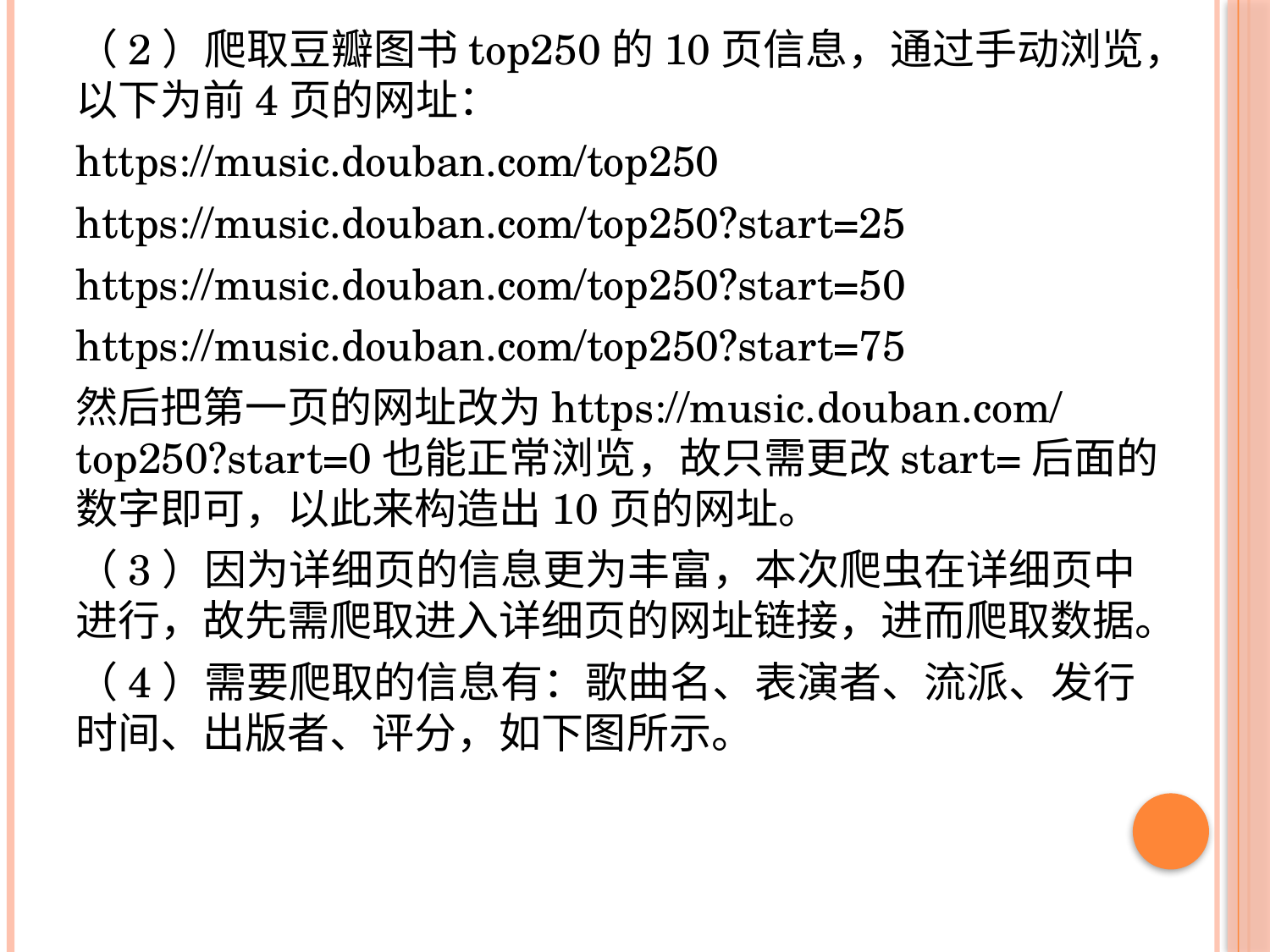

（2）爬取豆瓣图书top250的10页信息，通过手动浏览，以下为前4页的网址：
https://music.douban.com/top250
https://music.douban.com/top250?start=25
https://music.douban.com/top250?start=50
https://music.douban.com/top250?start=75
然后把第一页的网址改为https://music.douban.com/top250?start=0也能正常浏览，故只需更改start=后面的数字即可，以此来构造出10页的网址。
（3）因为详细页的信息更为丰富，本次爬虫在详细页中进行，故先需爬取进入详细页的网址链接，进而爬取数据。
（4）需要爬取的信息有：歌曲名、表演者、流派、发行时间、出版者、评分，如下图所示。